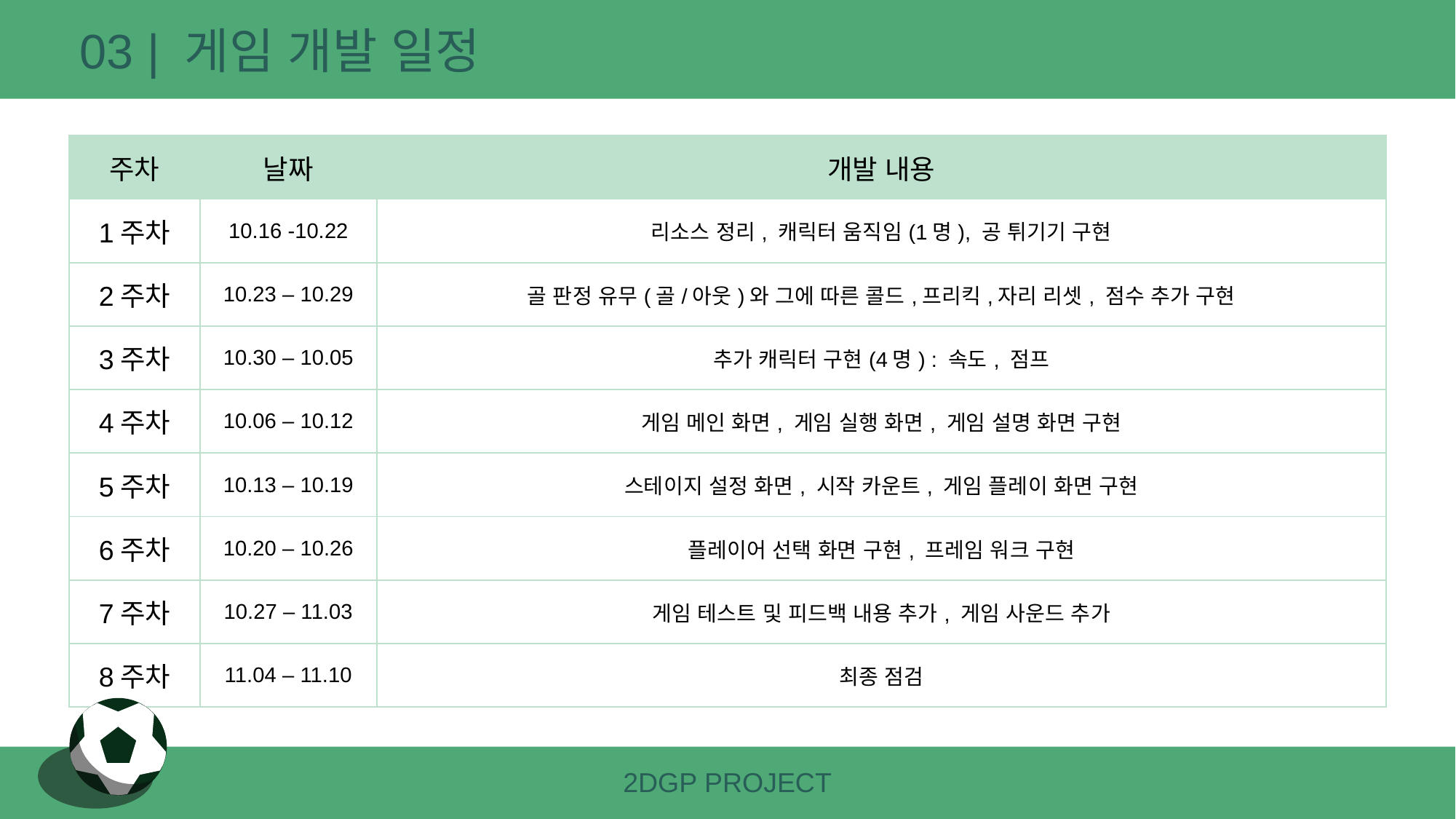

03 | 게임 개발 일정
| 주차 | 날짜 | 개발 내용 |
| --- | --- | --- |
| 1주차 | 10.16 -10.22 | 리소스 정리, 캐릭터 움직임(1명), 공 튀기기 구현 |
| 2주차 | 10.23 – 10.29 | 골 판정 유무(골/아웃)와 그에 따른 콜드,프리킥,자리 리셋, 점수 추가 구현 |
| 3주차 | 10.30 – 10.05 | 추가 캐릭터 구현(4명) : 속도, 점프 |
| 4주차 | 10.06 – 10.12 | 게임 메인 화면, 게임 실행 화면, 게임 설명 화면 구현 |
| 5주차 | 10.13 – 10.19 | 스테이지 설정 화면, 시작 카운트, 게임 플레이 화면 구현 |
| 6주차 | 10.20 – 10.26 | 플레이어 선택 화면 구현, 프레임 워크 구현 |
| 7주차 | 10.27 – 11.03 | 게임 테스트 및 피드백 내용 추가, 게임 사운드 추가 |
| 8주차 | 11.04 – 11.10 | 최종 점검 |

2DGP PROJECT